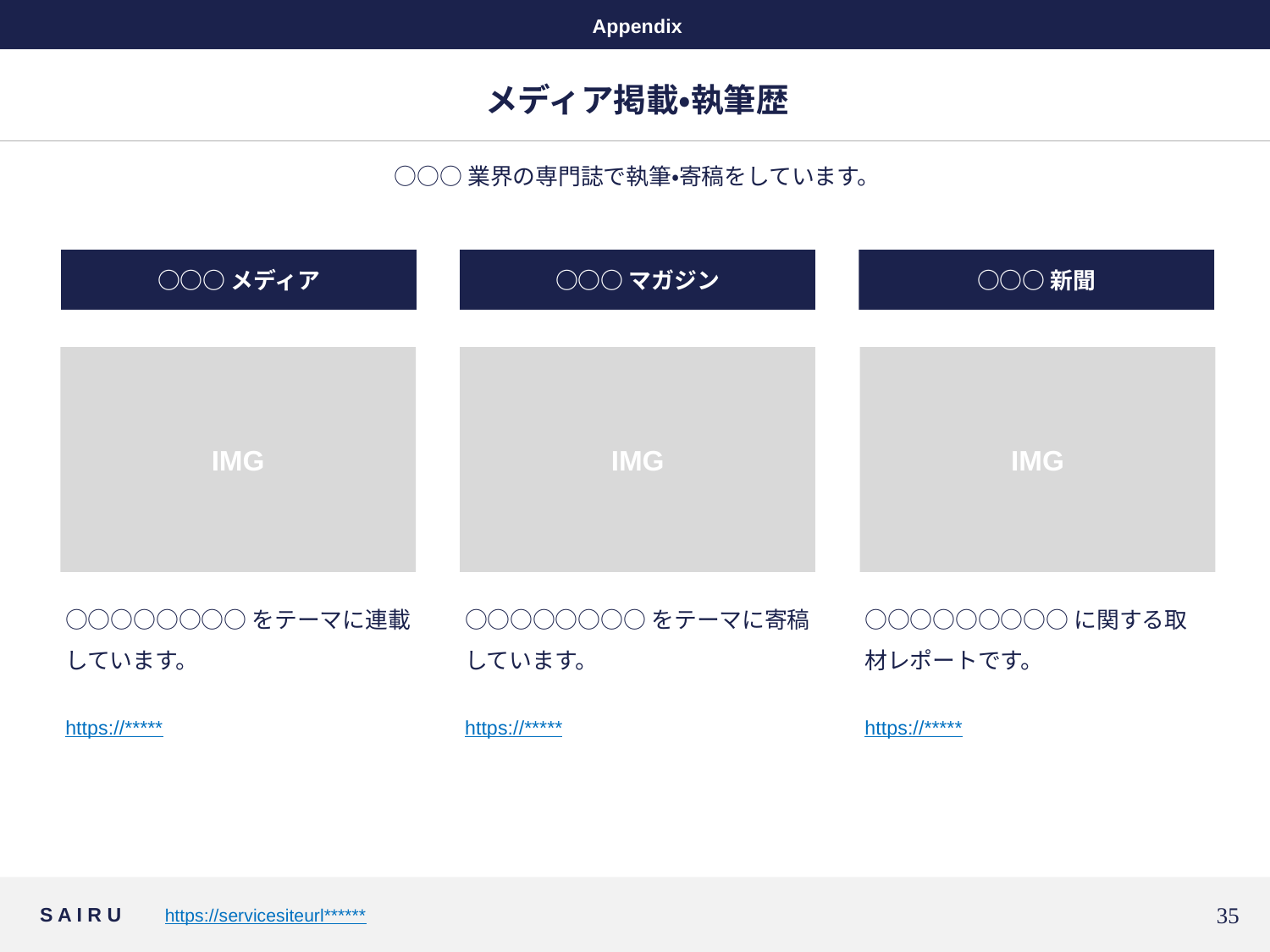

Appendix
# メディア掲載・執筆歴
○○○業界の専門誌で執筆・寄稿をしています。
○○○メディア
○○○マガジン
○○○新聞
IMG
IMG
IMG
○○○○○○○○をテーマに連載しています。
○○○○○○○○をテーマに寄稿しています。
○○○○○○○○○に関する取材レポートです。
https://*****
https://*****
https://*****
35